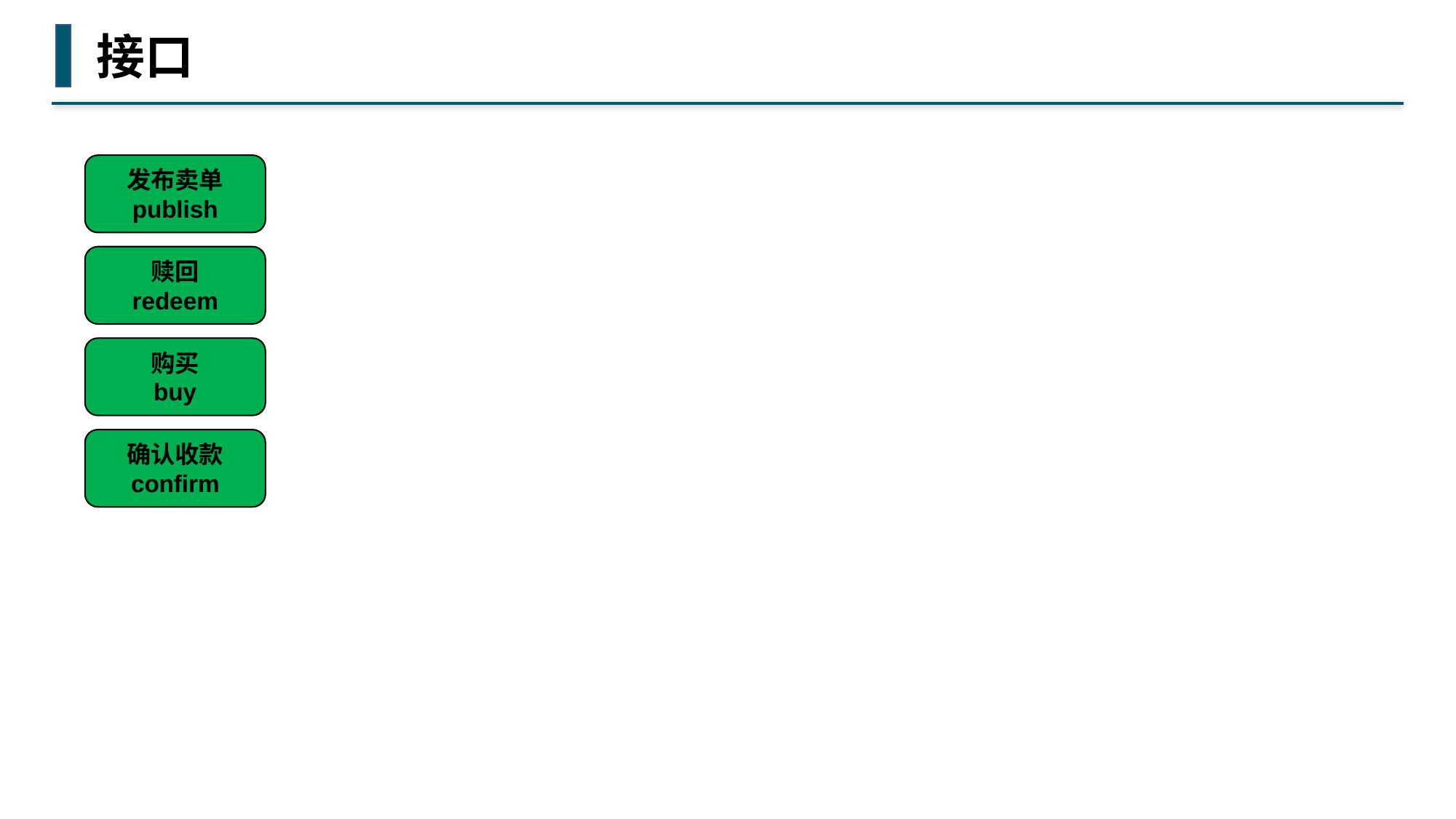

接口

发布卖单
publish
赎回
redeem
购买
buy
确认收款
confirm